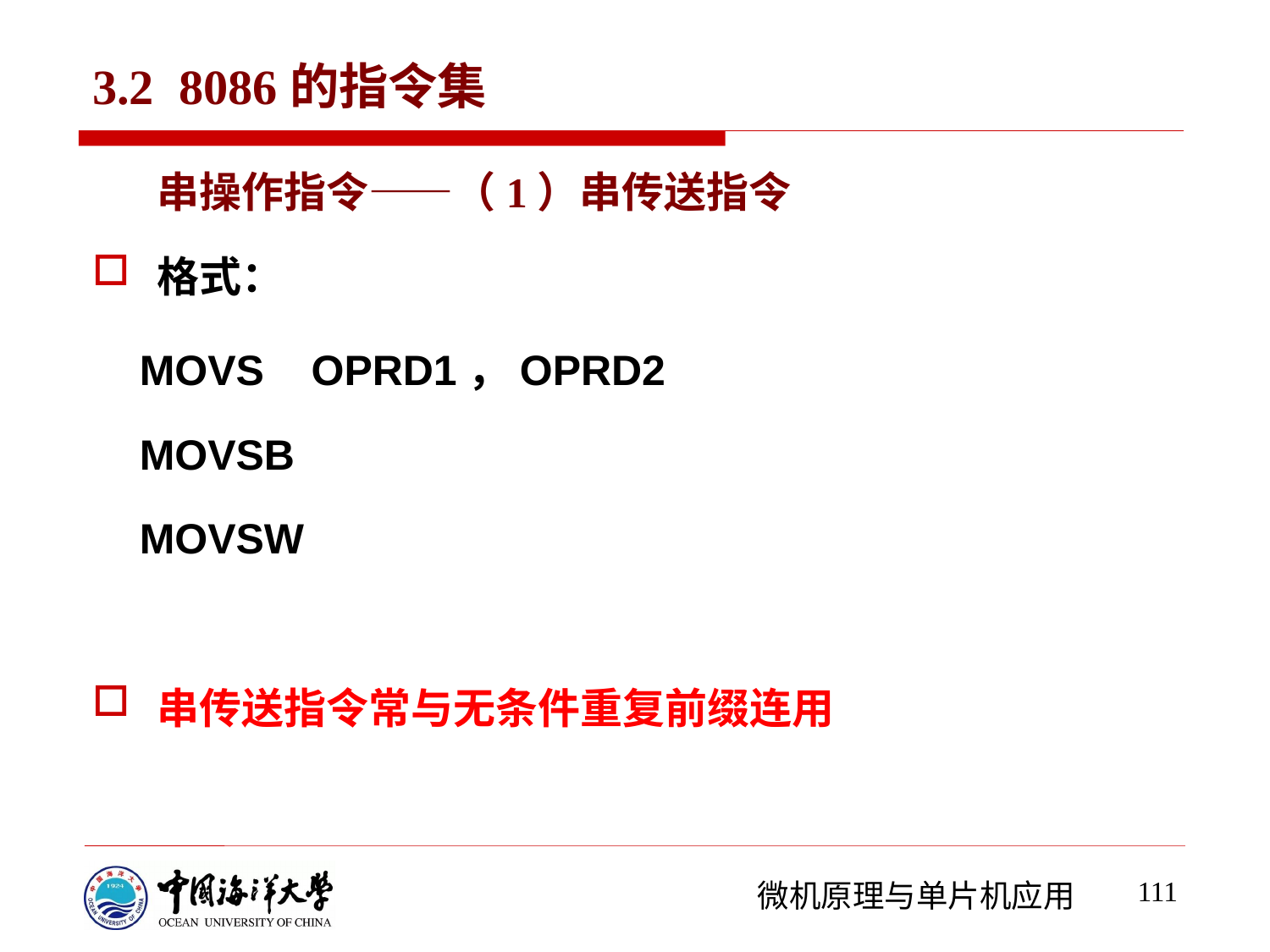

# 3.2  8086的指令集
串操作指令——（1）串传送指令
格式：
    MOVS    OPRD1，OPRD2
    MOVSB
    MOVSW

串传送指令常与无条件重复前缀连用

111